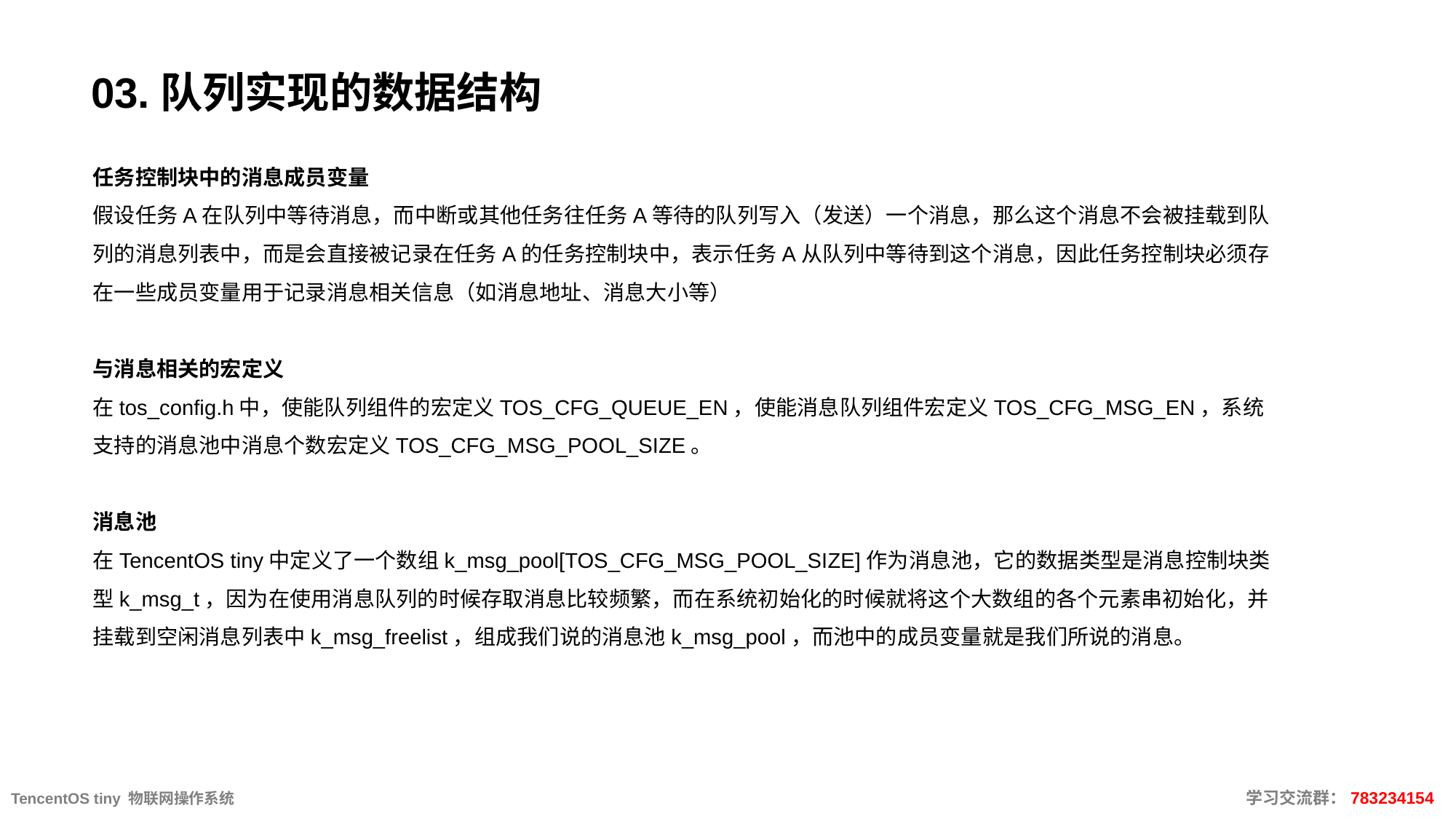

# 03.队列实现的数据结构
任务控制块中的消息成员变量
假设任务A在队列中等待消息，而中断或其他任务往任务A等待的队列写入（发送）一个消息，那么这个消息不会被挂载到队列的消息列表中，而是会直接被记录在任务A的任务控制块中，表示任务A从队列中等待到这个消息，因此任务控制块必须存在一些成员变量用于记录消息相关信息（如消息地址、消息大小等）

与消息相关的宏定义
在tos_config.h中，使能队列组件的宏定义TOS_CFG_QUEUE_EN，使能消息队列组件宏定义TOS_CFG_MSG_EN，系统支持的消息池中消息个数宏定义TOS_CFG_MSG_POOL_SIZE。

消息池
在TencentOS tiny中定义了一个数组k_msg_pool[TOS_CFG_MSG_POOL_SIZE]作为消息池，它的数据类型是消息控制块类型k_msg_t，因为在使用消息队列的时候存取消息比较频繁，而在系统初始化的时候就将这个大数组的各个元素串初始化，并挂载到空闲消息列表中k_msg_freelist，组成我们说的消息池k_msg_pool，而池中的成员变量就是我们所说的消息。

TencentOS tiny 物联网操作系统									          学习交流群：783234154